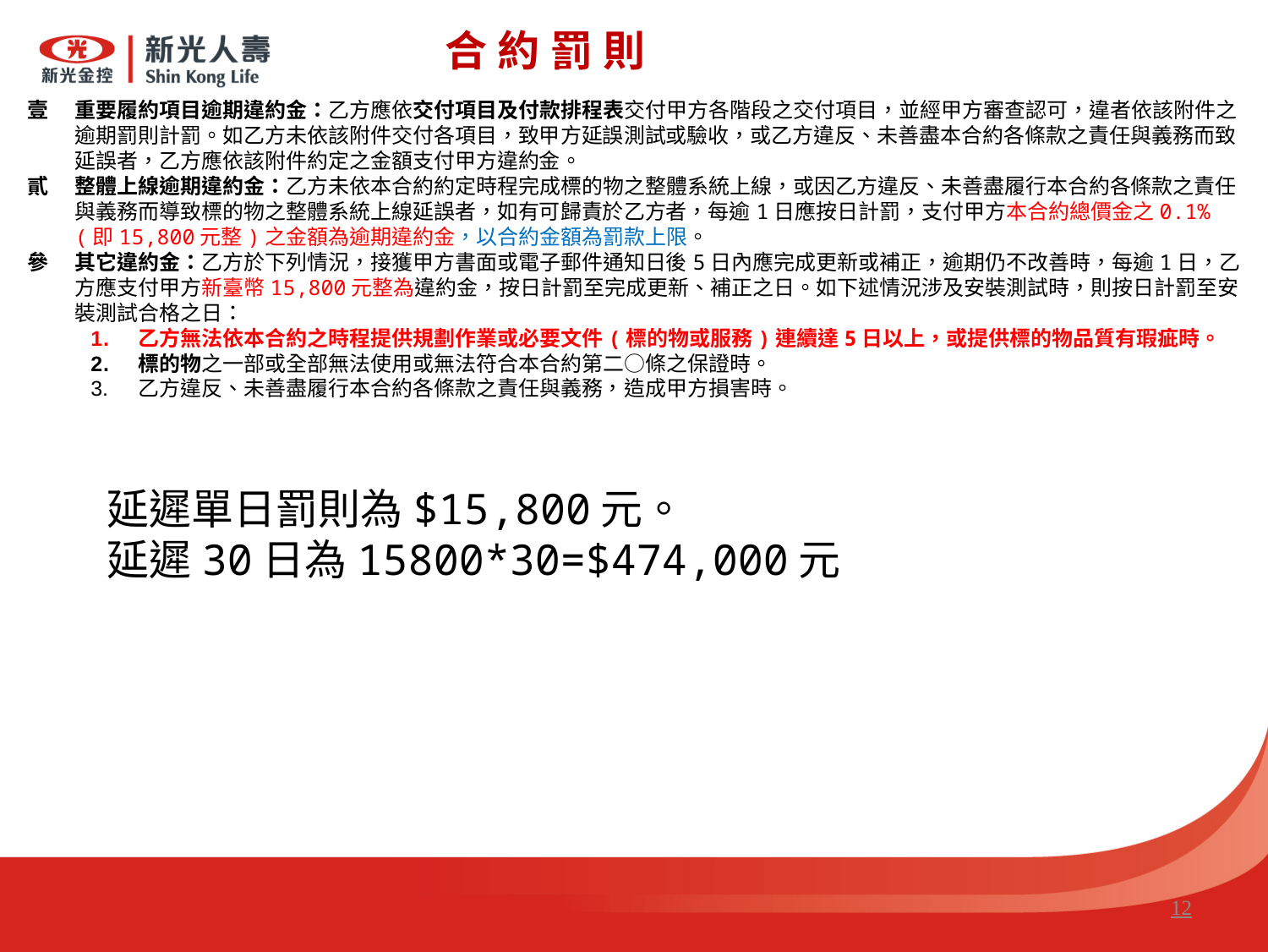

合約罰則

重要履約項目逾期違約金：乙方應依交付項目及付款排程表交付甲方各階段之交付項目，並經甲方審查認可，違者依該附件之逾期罰則計罰。如乙方未依該附件交付各項目，致甲方延誤測試或驗收，或乙方違反、未善盡本合約各條款之責任與義務而致延誤者，乙方應依該附件約定之金額支付甲方違約金。
整體上線逾期違約金：乙方未依本合約約定時程完成標的物之整體系統上線，或因乙方違反、未善盡履行本合約各條款之責任與義務而導致標的物之整體系統上線延誤者，如有可歸責於乙方者，每逾1日應按日計罰，支付甲方本合約總價金之0.1% (即15,800元整)之金額為逾期違約金，以合約金額為罰款上限。
其它違約金：乙方於下列情況，接獲甲方書面或電子郵件通知日後5日內應完成更新或補正，逾期仍不改善時，每逾1日，乙方應支付甲方新臺幣15,800元整為違約金，按日計罰至完成更新、補正之日。如下述情況涉及安裝測試時，則按日計罰至安裝測試合格之日：
乙方無法依本合約之時程提供規劃作業或必要文件(標的物或服務)連續達5日以上，或提供標的物品質有瑕疵時。
標的物之一部或全部無法使用或無法符合本合約第二○條之保證時。
乙方違反、未善盡履行本合約各條款之責任與義務，造成甲方損害時。
延遲單日罰則為$15,800元。
延遲30日為15800*30=$474,000元
12